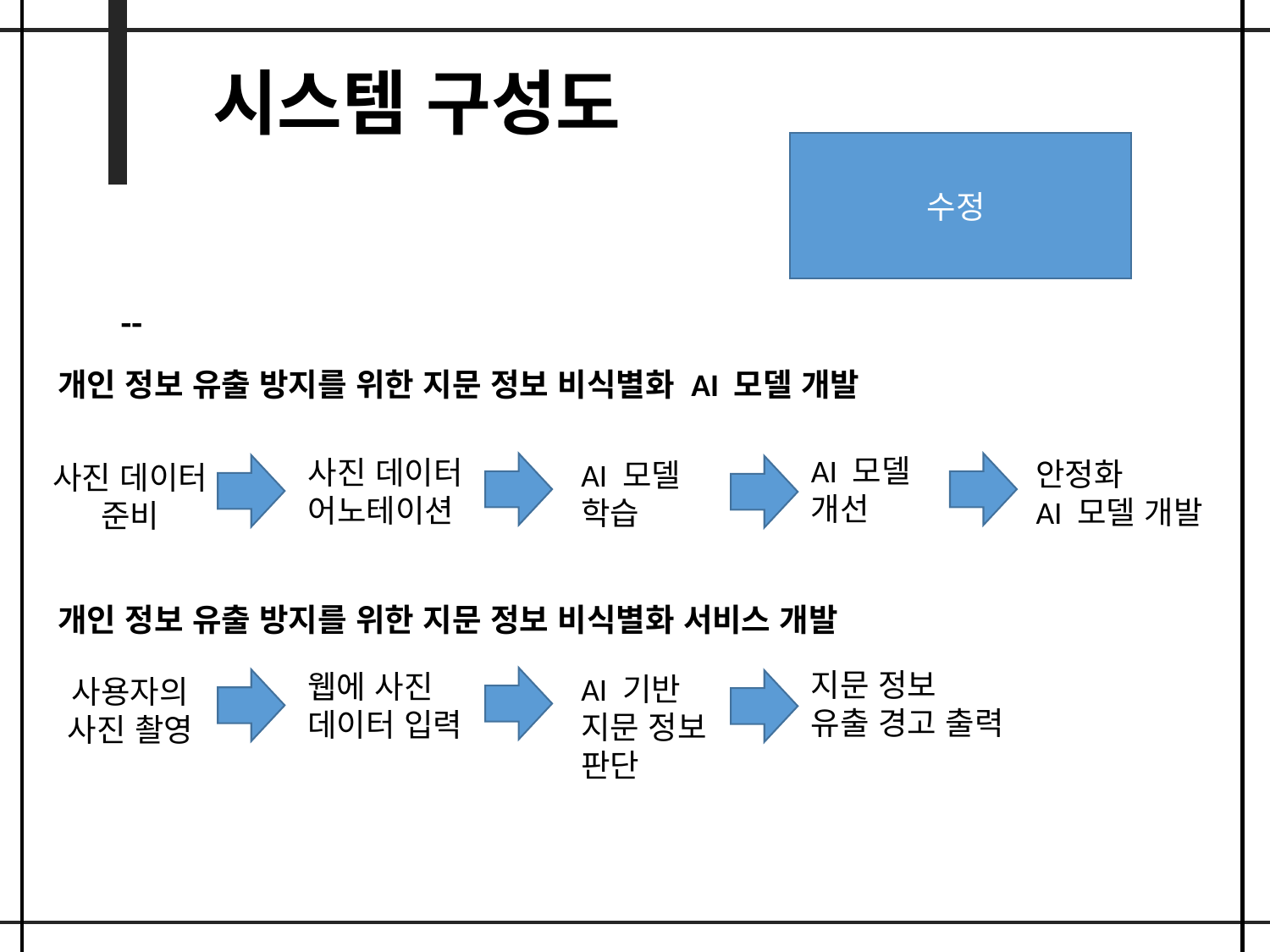

시스템 구성도
수정
--
개인 정보 유출 방지를 위한 지문 정보 비식별화 AI 모델 개발
AI 모델
개선
사진 데이터
어노테이션
안정화
AI 모델 개발
AI 모델
학습
사진 데이터
준비

개인 정보 유출 방지를 위한 지문 정보 비식별화 서비스 개발
지문 정보
유출 경고 출력
웹에 사진
데이터 입력
AI 기반
지문 정보 판단
사용자의
사진 촬영